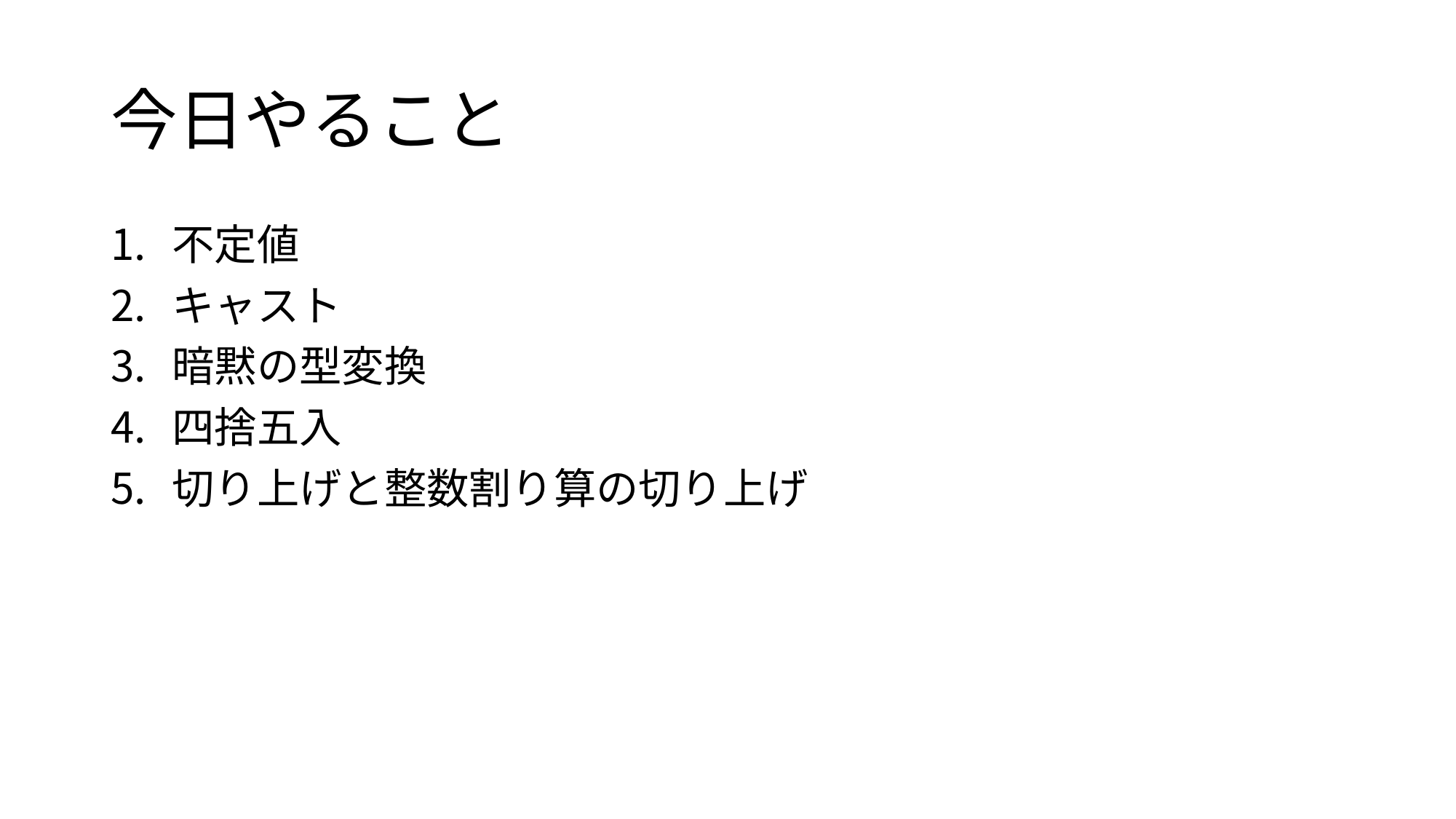

# 今日やること
不定値
キャスト
暗黙の型変換
四捨五入
切り上げと整数割り算の切り上げ